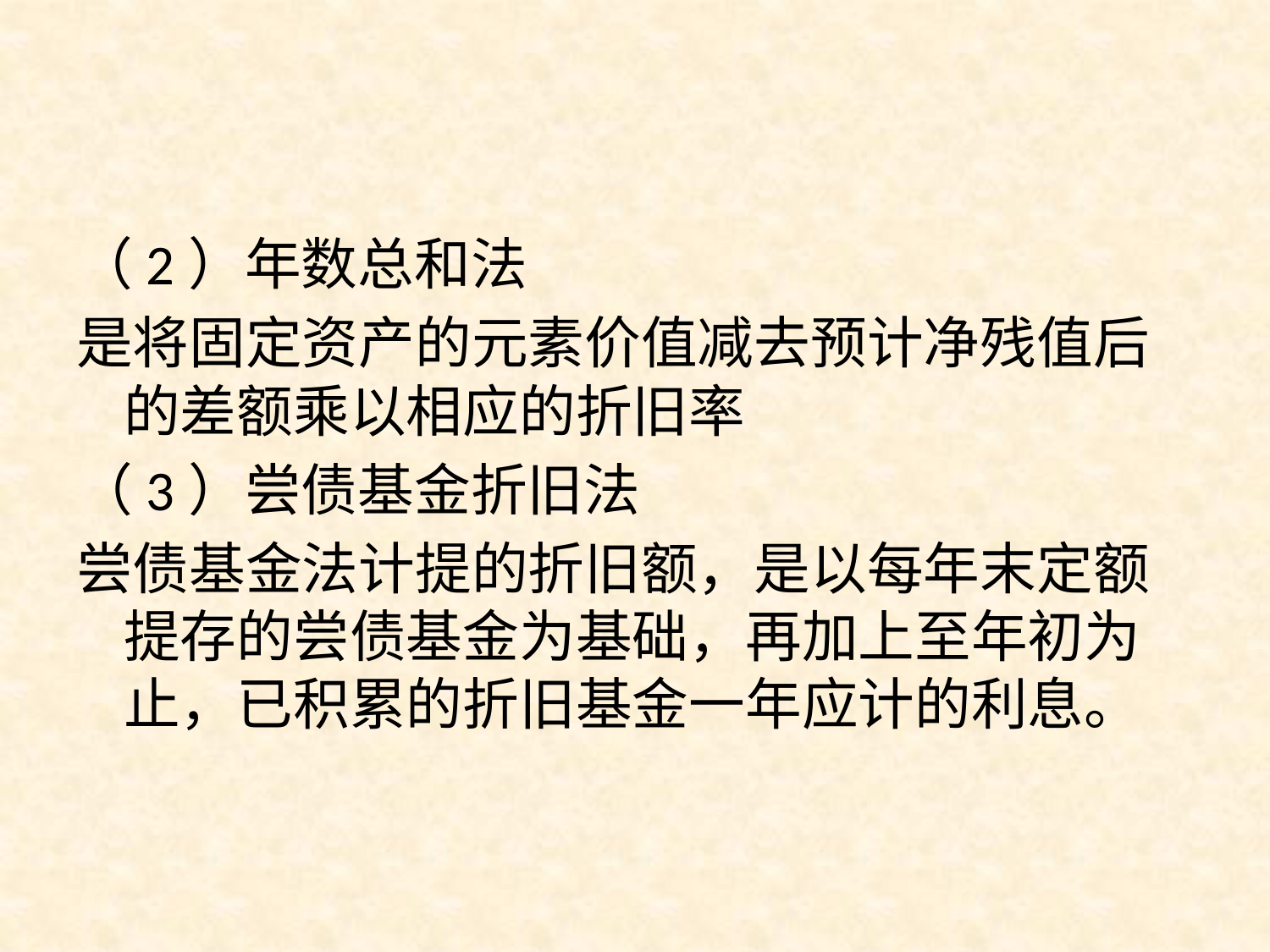

#
（2）年数总和法
是将固定资产的元素价值减去预计净残值后的差额乘以相应的折旧率
（3）尝债基金折旧法
尝债基金法计提的折旧额，是以每年末定额提存的尝债基金为基础，再加上至年初为止，已积累的折旧基金一年应计的利息。